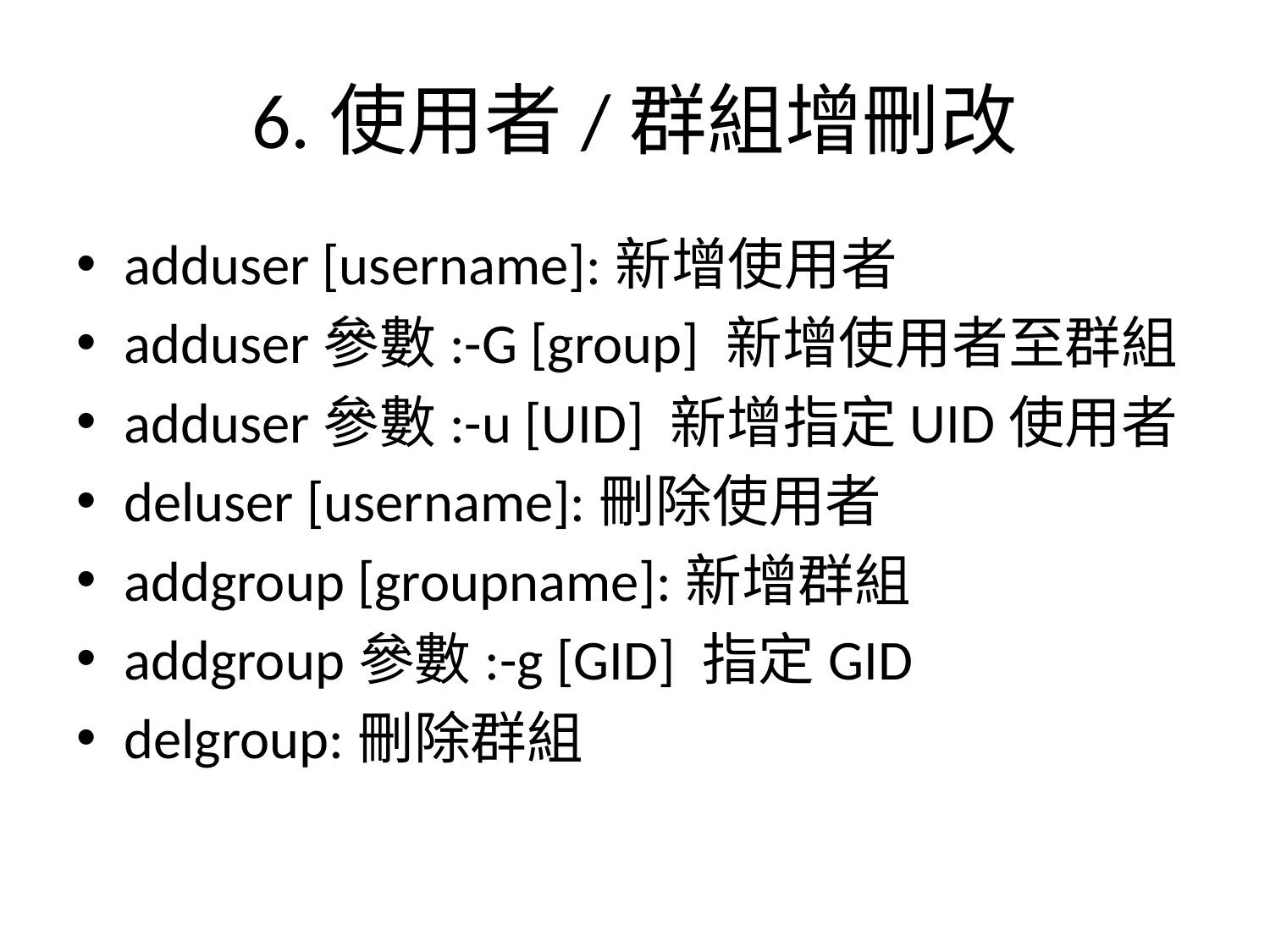

# 6.使用者/群組增刪改
adduser [username]:新增使用者
adduser參數:-G [group] 新增使用者至群組
adduser參數:-u [UID] 新增指定UID使用者
deluser [username]:刪除使用者
addgroup [groupname]:新增群組
addgroup參數:-g [GID] 指定GID
delgroup:刪除群組